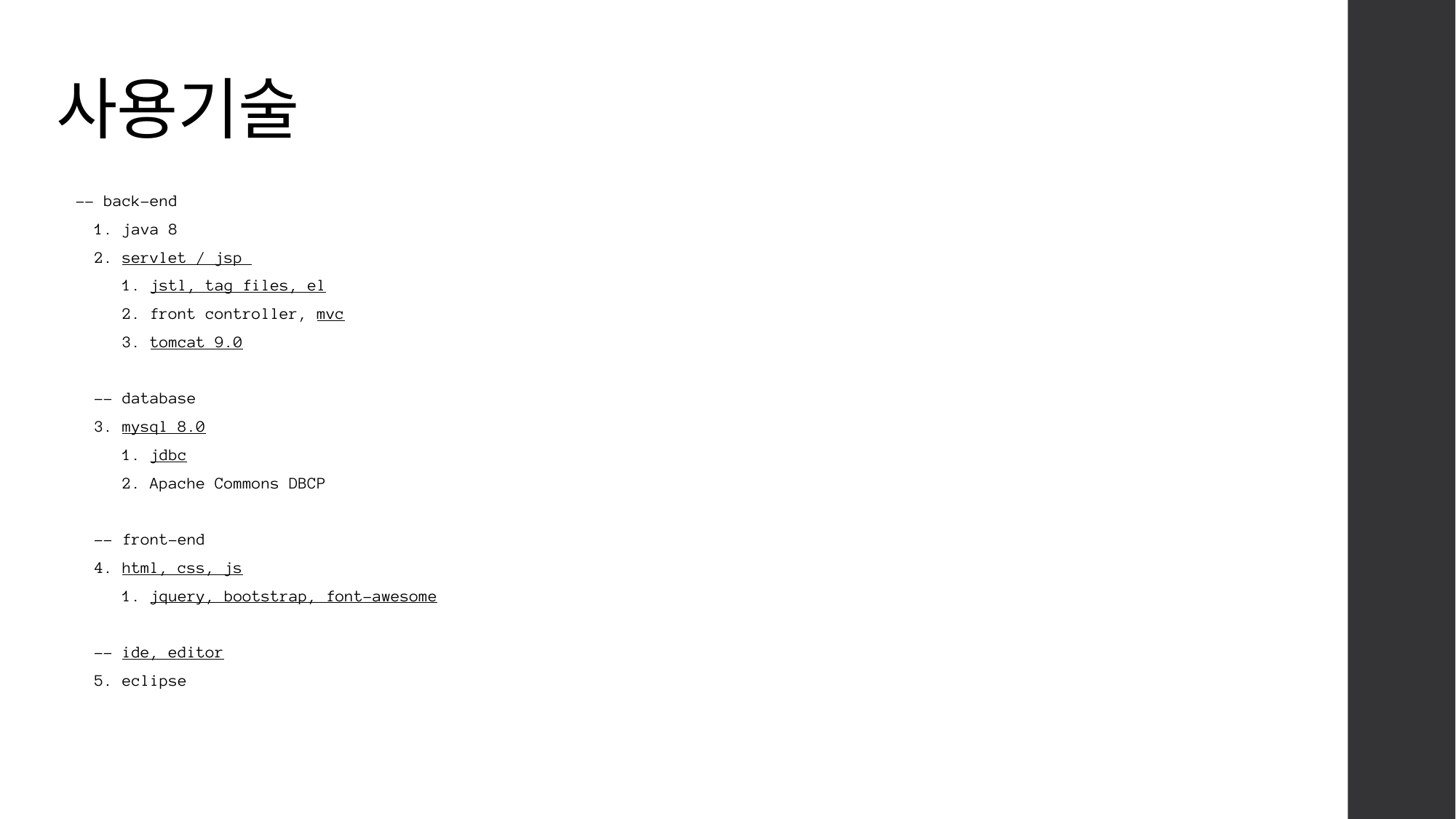

# 사용기술
 -- back-end
   1. java 8
   2. servlet / jsp
      1. jstl, tag files, el
      2. front controller, mvc
      3. tomcat 9.0

   -- database
   3. mysql 8.0
      1. jdbc
      2. Apache Commons DBCP

   -- front-end
   4. html, css, js
      1. jquery, bootstrap, font-awesome

   -- ide, editor
   5. eclipse